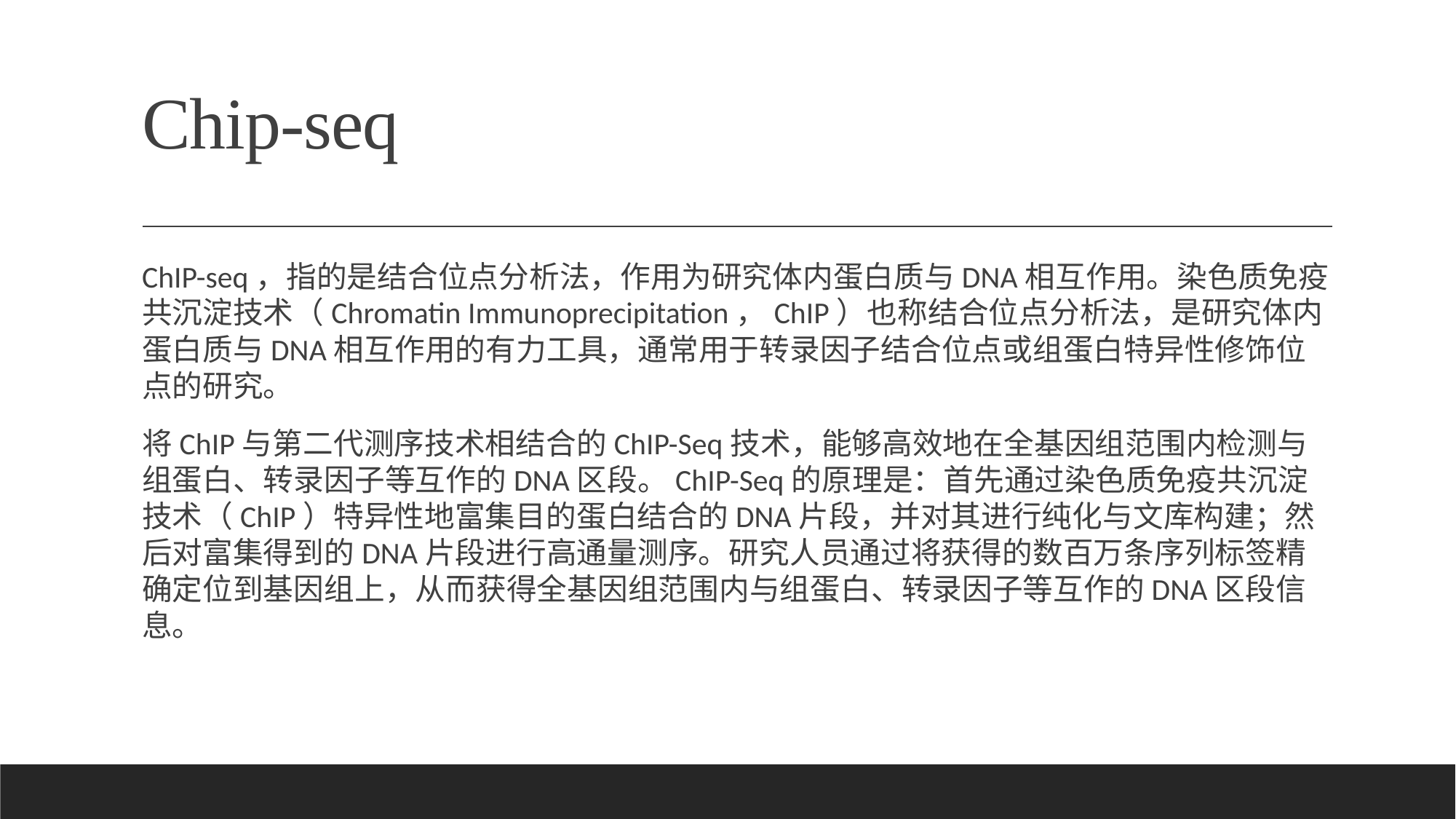

# Chip-seq
ChIP-seq，指的是结合位点分析法，作用为研究体内蛋白质与DNA相互作用。染色质免疫共沉淀技术（Chromatin Immunoprecipitation，ChIP）也称结合位点分析法，是研究体内蛋白质与DNA相互作用的有力工具，通常用于转录因子结合位点或组蛋白特异性修饰位点的研究。
将ChIP与第二代测序技术相结合的ChIP-Seq技术，能够高效地在全基因组范围内检测与组蛋白、转录因子等互作的DNA区段。ChIP-Seq的原理是：首先通过染色质免疫共沉淀技术（ChIP）特异性地富集目的蛋白结合的DNA片段，并对其进行纯化与文库构建；然后对富集得到的DNA片段进行高通量测序。研究人员通过将获得的数百万条序列标签精确定位到基因组上，从而获得全基因组范围内与组蛋白、转录因子等互作的DNA区段信息。